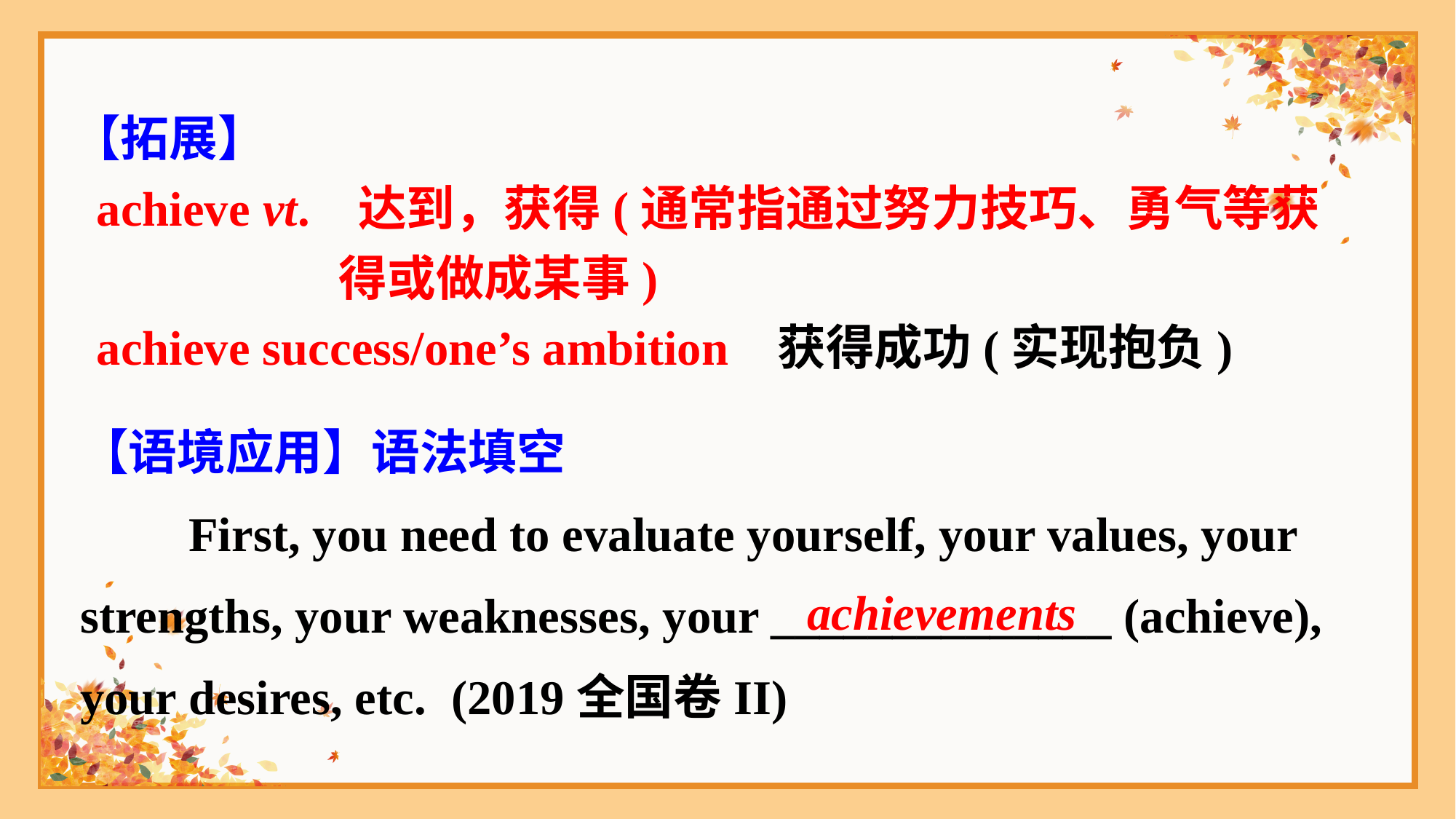

【拓展】
  achieve vt.   达到，获得(通常指通过努力技巧、勇气等获
                       得或做成某事)
  achieve success/one’s ambition   获得成功(实现抱负)
【语境应用】语法填空
　　First, you need to evaluate yourself, your values, your strengths, your weaknesses, your ______________ (achieve), your desires, etc.  (2019全国卷II)
 achievements